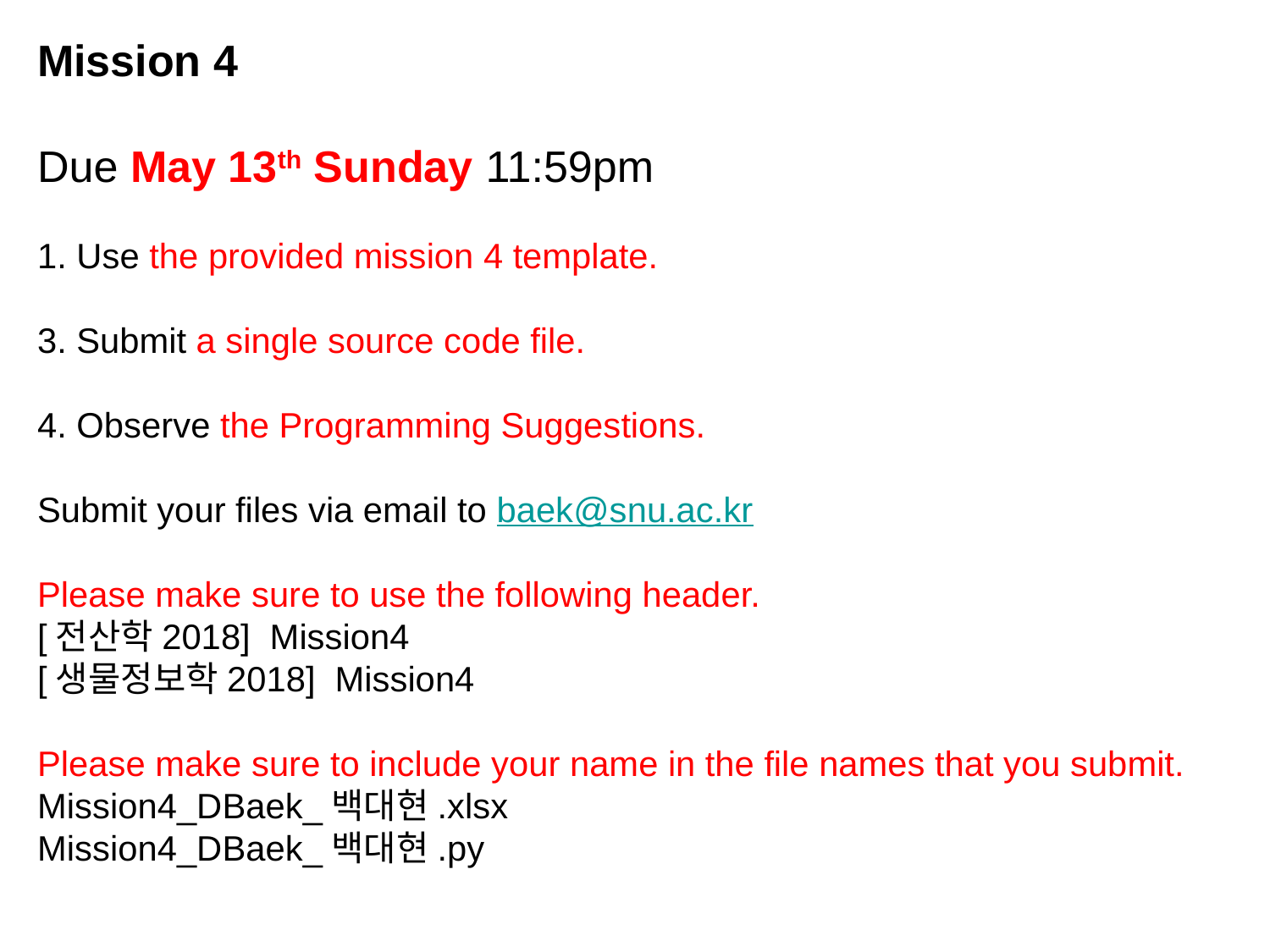

Mission 4

Due May 13th Sunday 11:59pm

1. Use the provided mission 4 template.

3. Submit a single source code file.

4. Observe the Programming Suggestions.

Submit your files via email to baek@snu.ac.kr

Please make sure to use the following header.
[전산학2018]  Mission4
[생물정보학2018]  Mission4

Please make sure to include your name in the file names that you submit.
Mission4_DBaek_백대현.xlsx
Mission4_DBaek_백대현.py